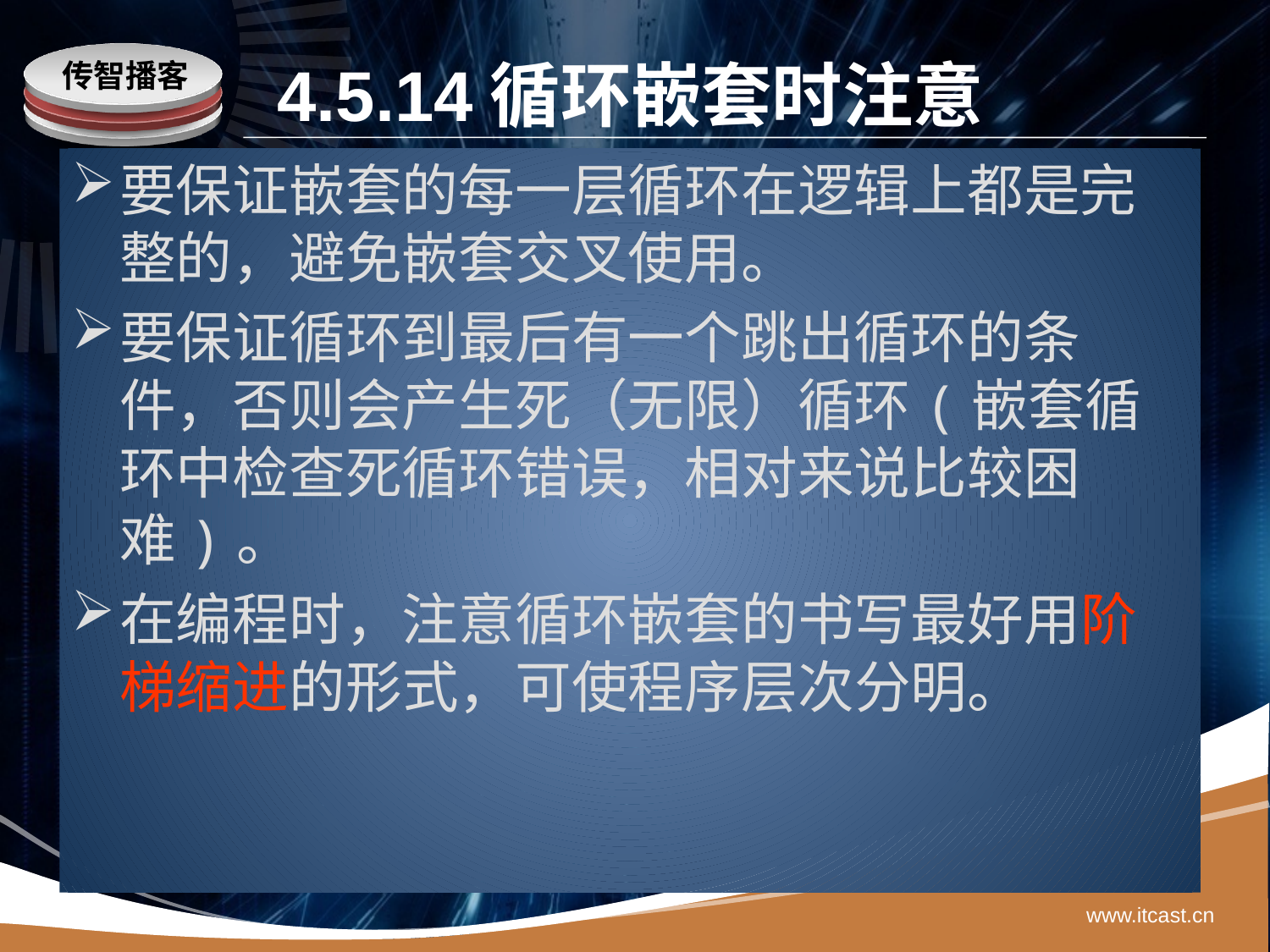

# 4.5.14循环嵌套时注意
要保证嵌套的每一层循环在逻辑上都是完整的，避免嵌套交叉使用。
要保证循环到最后有一个跳出循环的条件，否则会产生死（无限）循环(嵌套循环中检查死循环错误，相对来说比较困难)。
在编程时，注意循环嵌套的书写最好用阶梯缩进的形式，可使程序层次分明。
www.itcast.cn